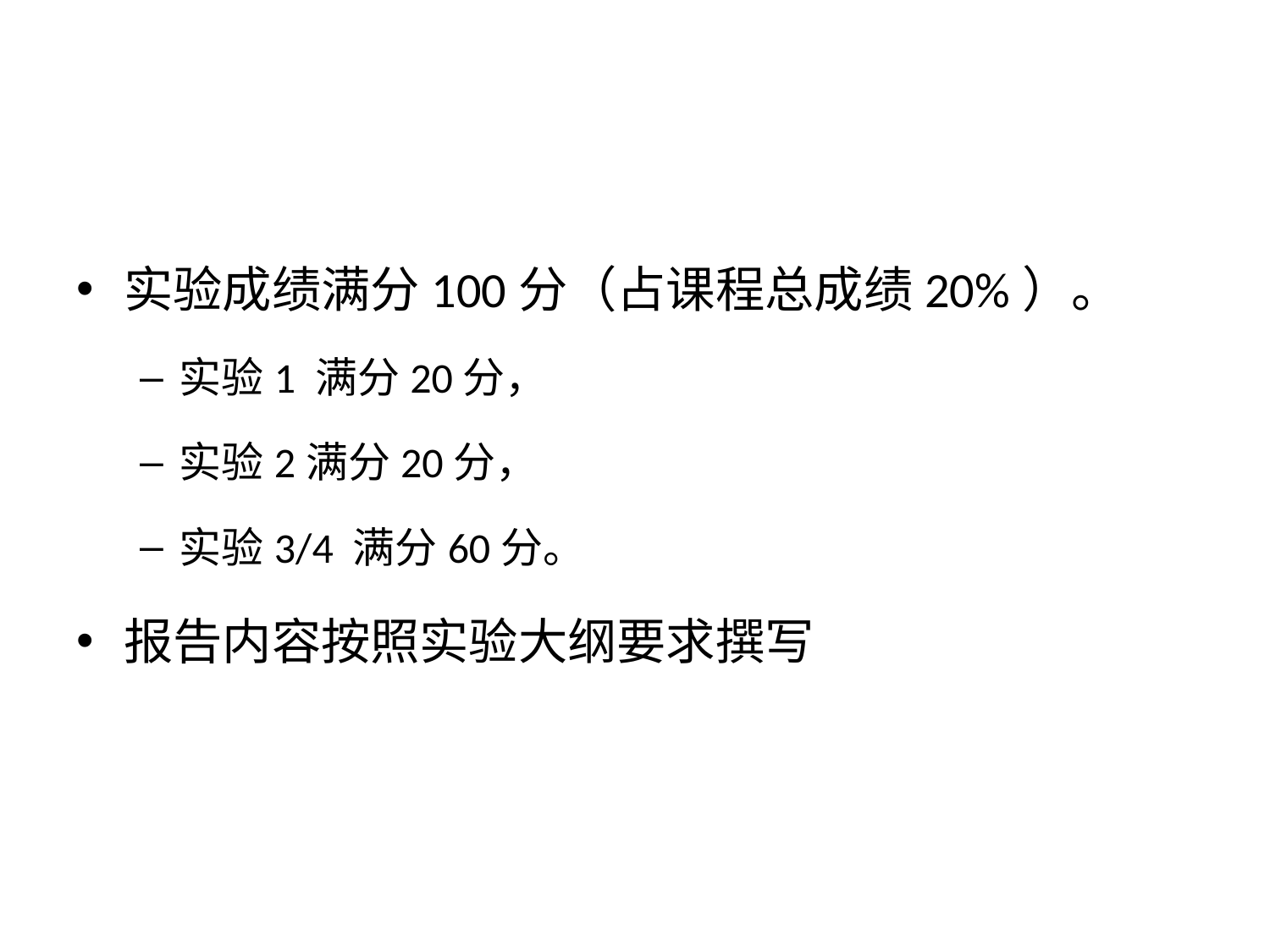

#
实验成绩满分100分（占课程总成绩20%）。
实验1 满分20分，
实验2满分20分，
实验3/4 满分60分。
报告内容按照实验大纲要求撰写